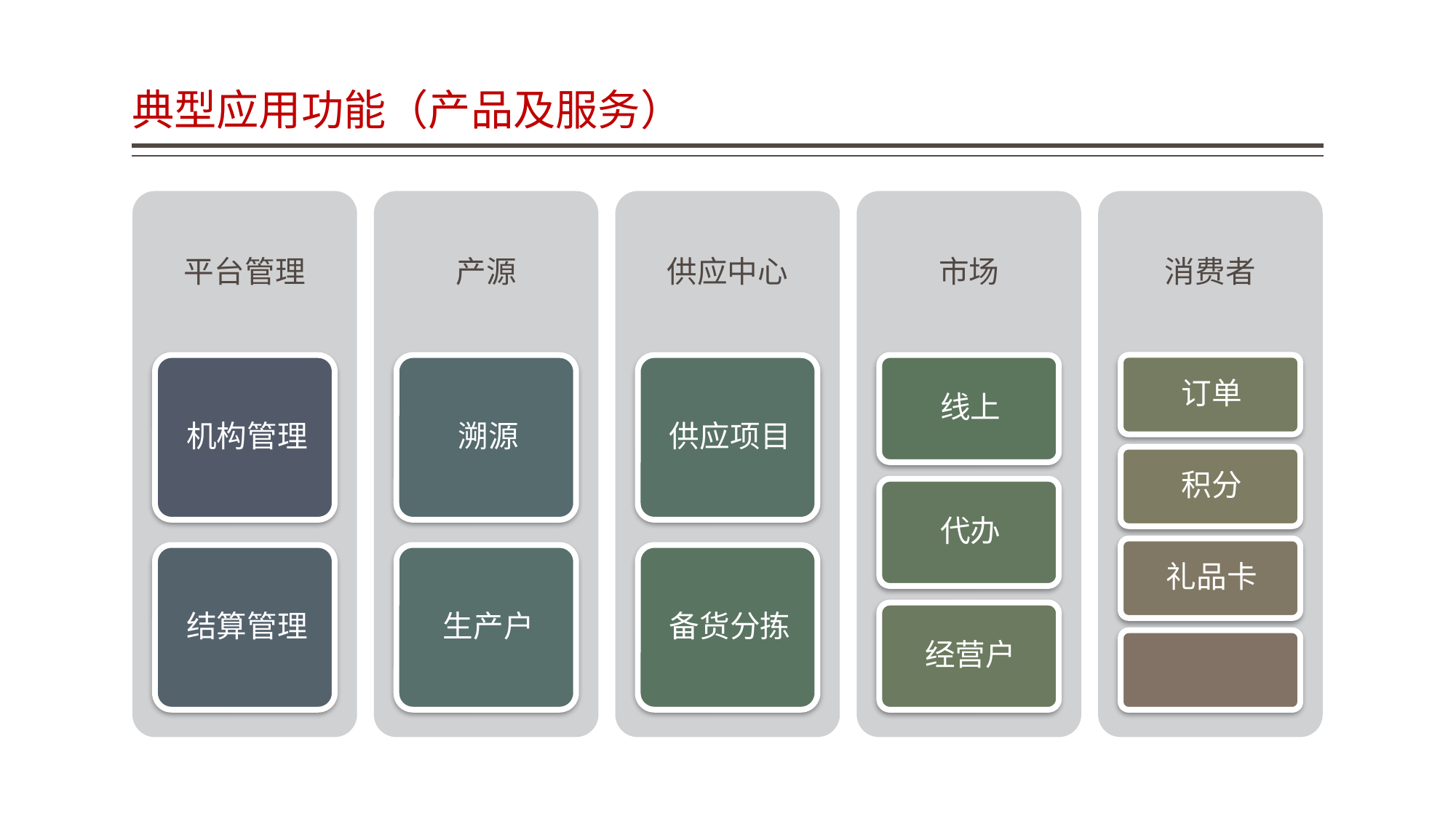

# 典型应用功能（产品及服务）
平台管理
机构管理
结算管理
产源
溯源
生产户
供应中心
供应项目
备货分拣
市场
线上
代办
经营户
消费者
订单
积分
礼品卡